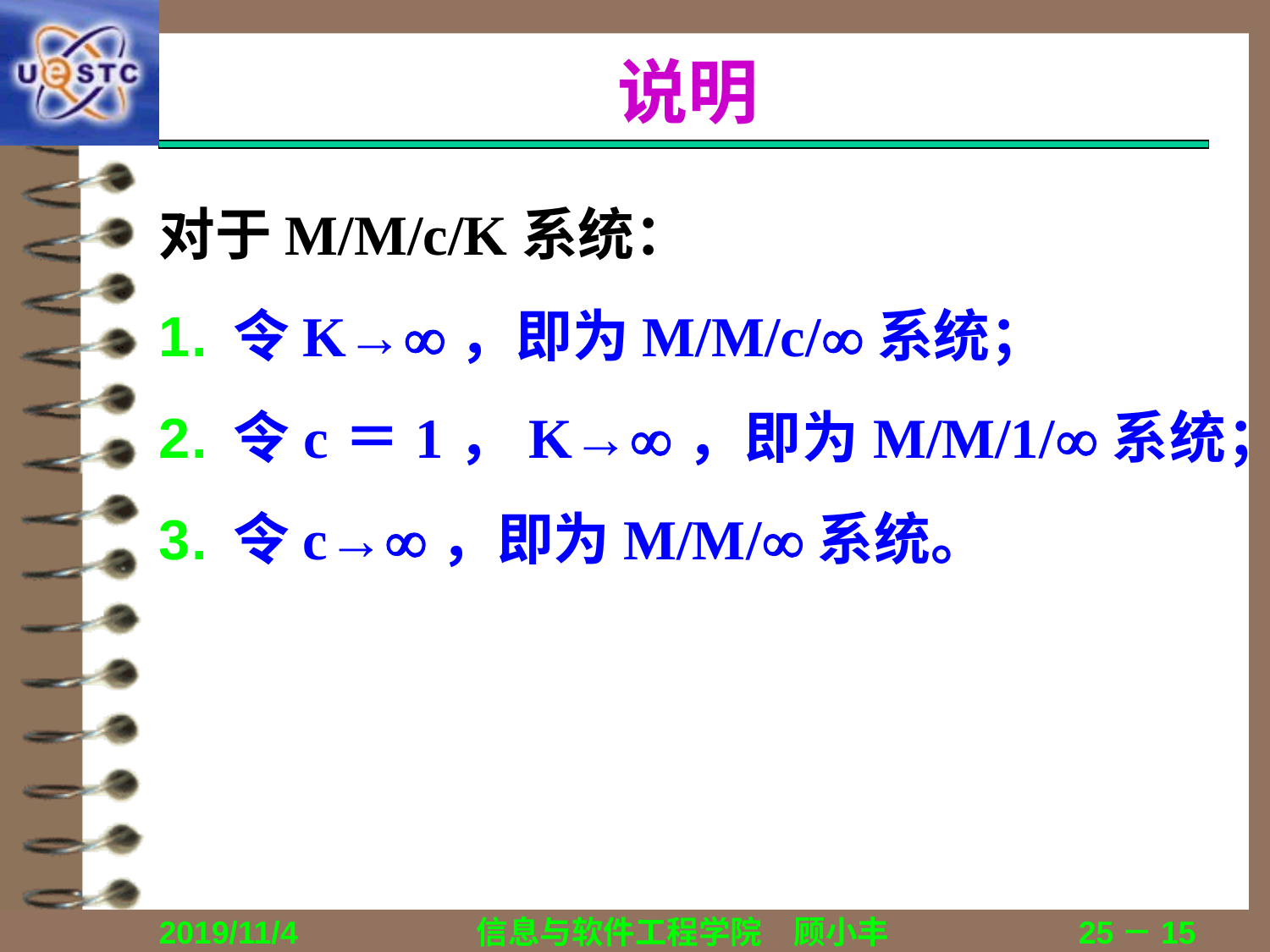

# 说明
对于M/M/c/K系统：
令K→∞，即为M/M/c/∞系统；
令c＝1，K→∞，即为M/M/1/∞系统；
令c→∞，即为M/M/∞系统。
2019/11/4
信息与软件工程学院　顾小丰
25－15